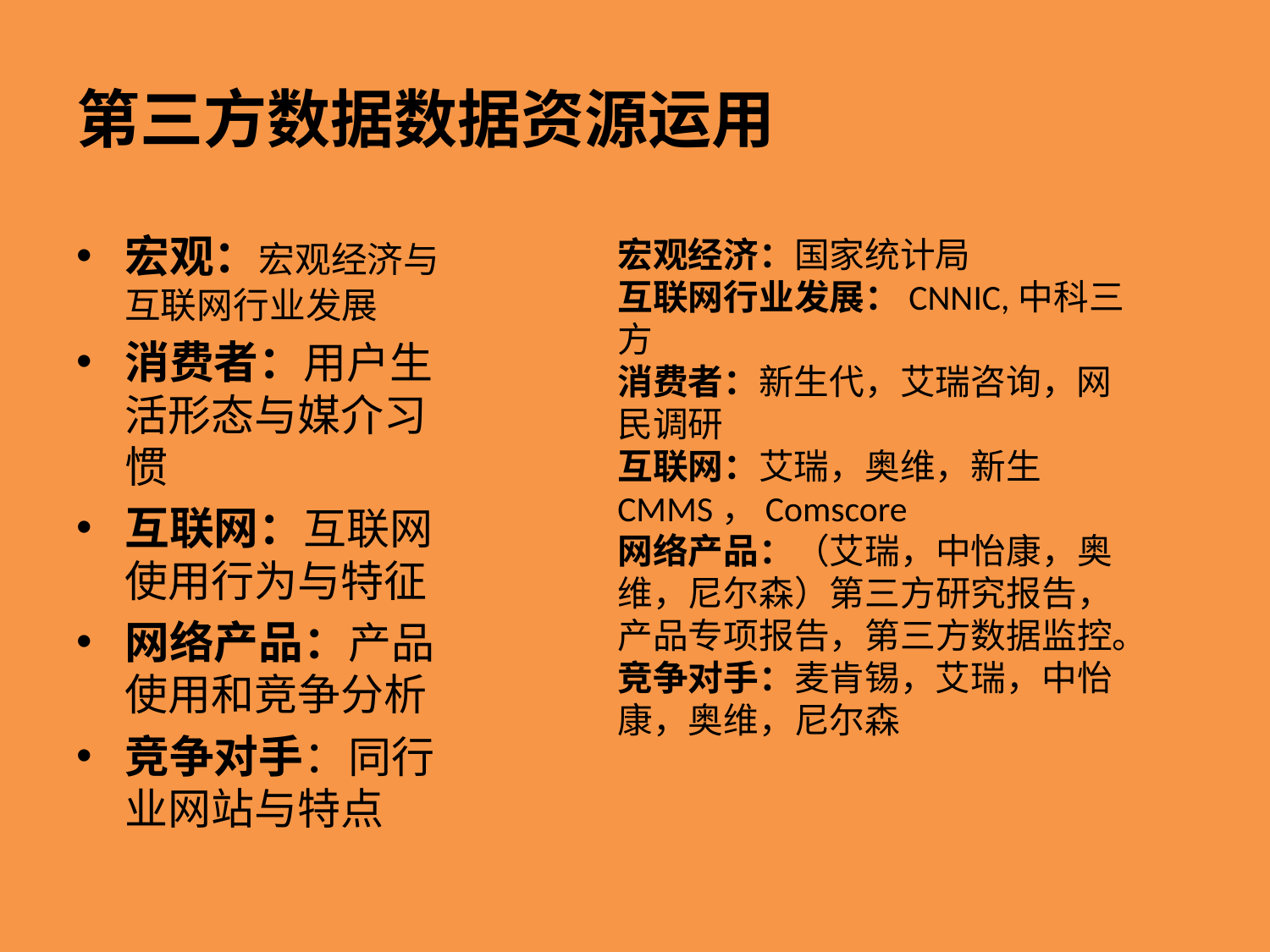

# 第三方数据数据资源运用
宏观：宏观经济与互联网行业发展
消费者：用户生活形态与媒介习惯
互联网：互联网使用行为与特征
网络产品：产品使用和竞争分析
竞争对手：同行业网站与特点
宏观经济：国家统计局
互联网行业发展：CNNIC,中科三方
消费者：新生代，艾瑞咨询，网民调研
互联网：艾瑞，奥维，新生CMMS，Comscore
网络产品：（艾瑞，中怡康，奥维，尼尔森）第三方研究报告，产品专项报告，第三方数据监控。
竞争对手：麦肯锡，艾瑞，中怡康，奥维，尼尔森